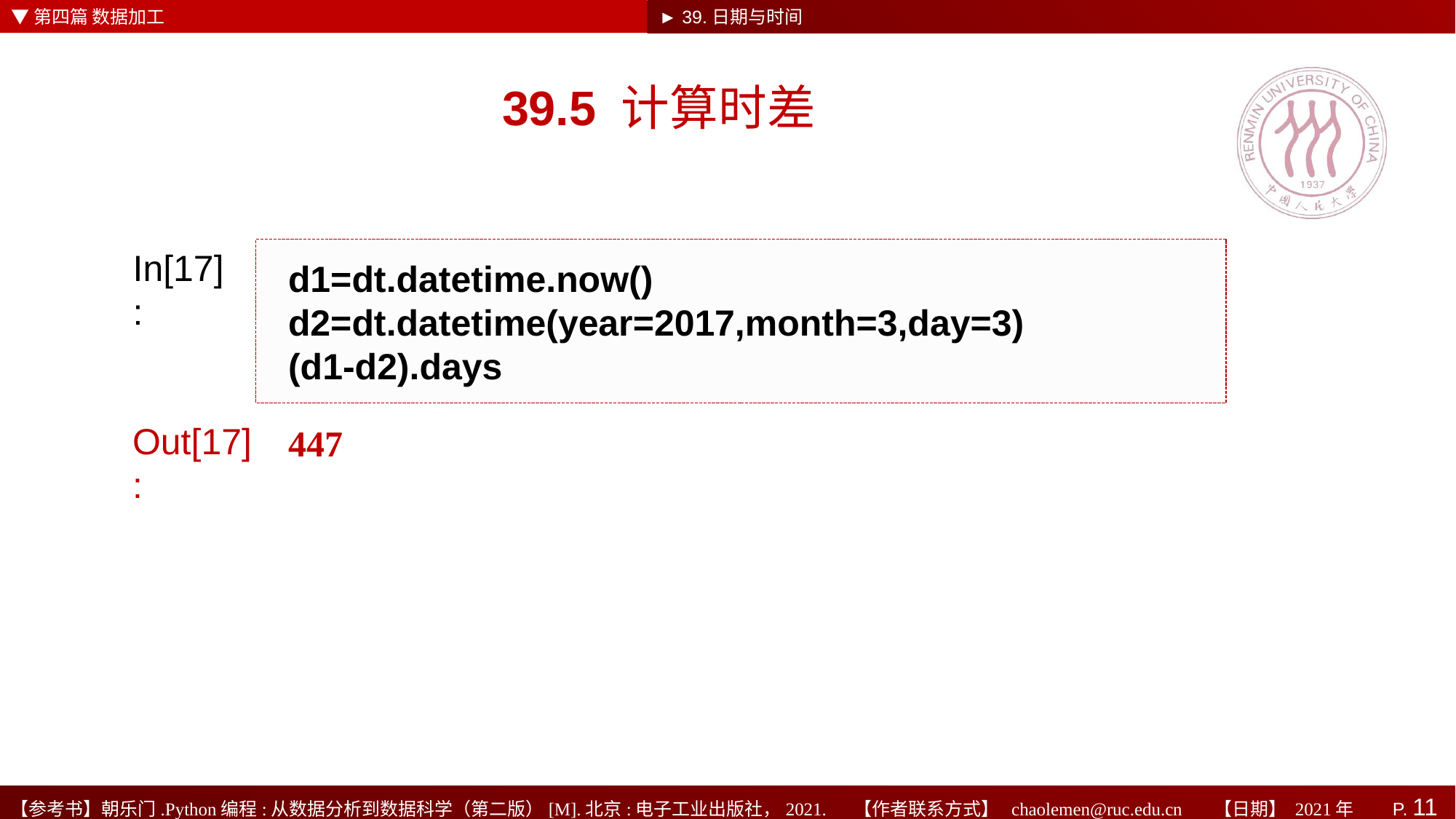

▼第四篇 数据加工
► 39.日期与时间
# 39.5 计算时差
In[17]:
d1=dt.datetime.now()
d2=dt.datetime(year=2017,month=3,day=3)
(d1-d2).days
447
Out[17]: